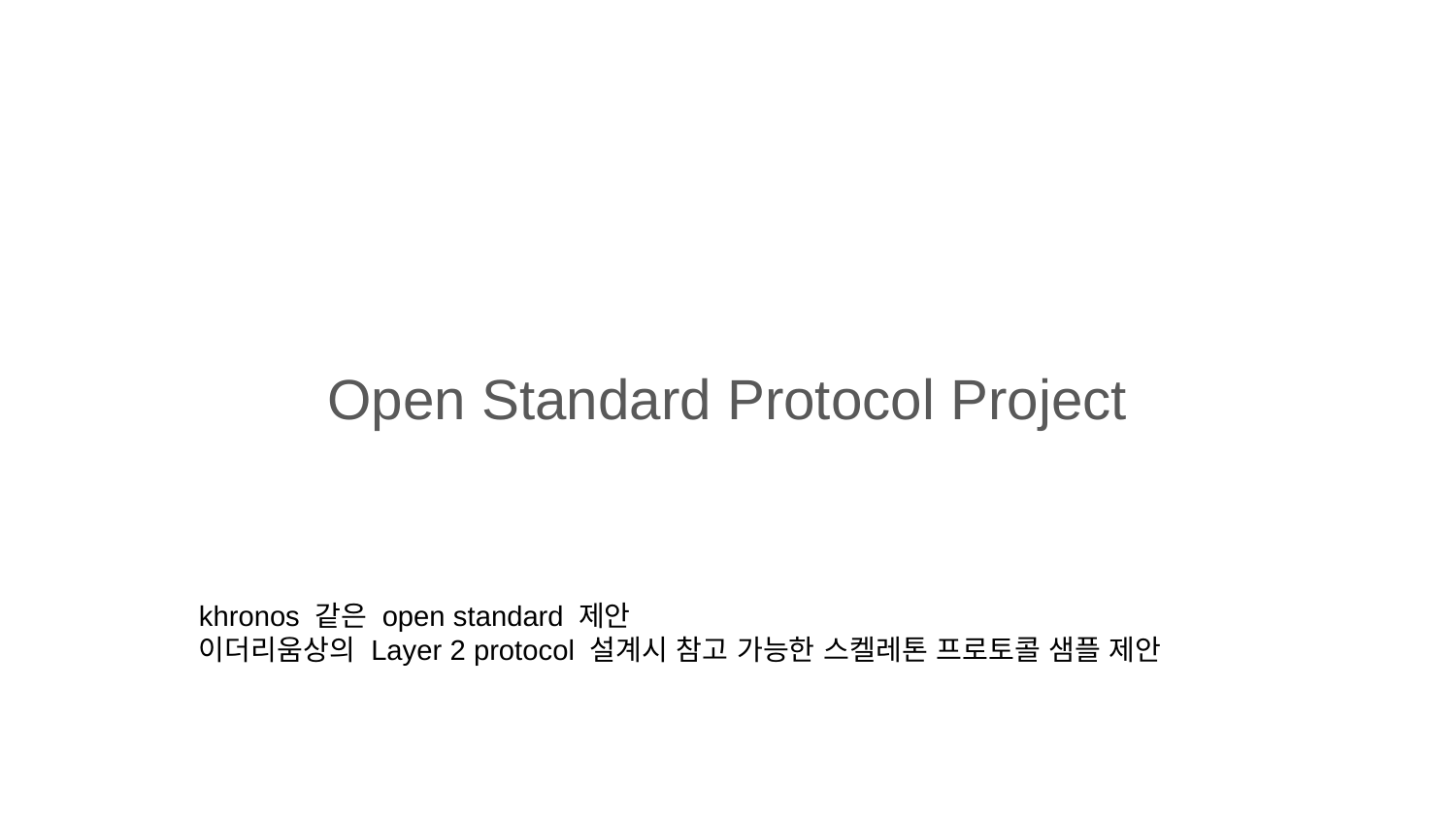

# Open Standard Protocol Project
khronos 같은 open standard 제안
이더리움상의 Layer 2 protocol 설계시 참고 가능한 스켈레톤 프로토콜 샘플 제안